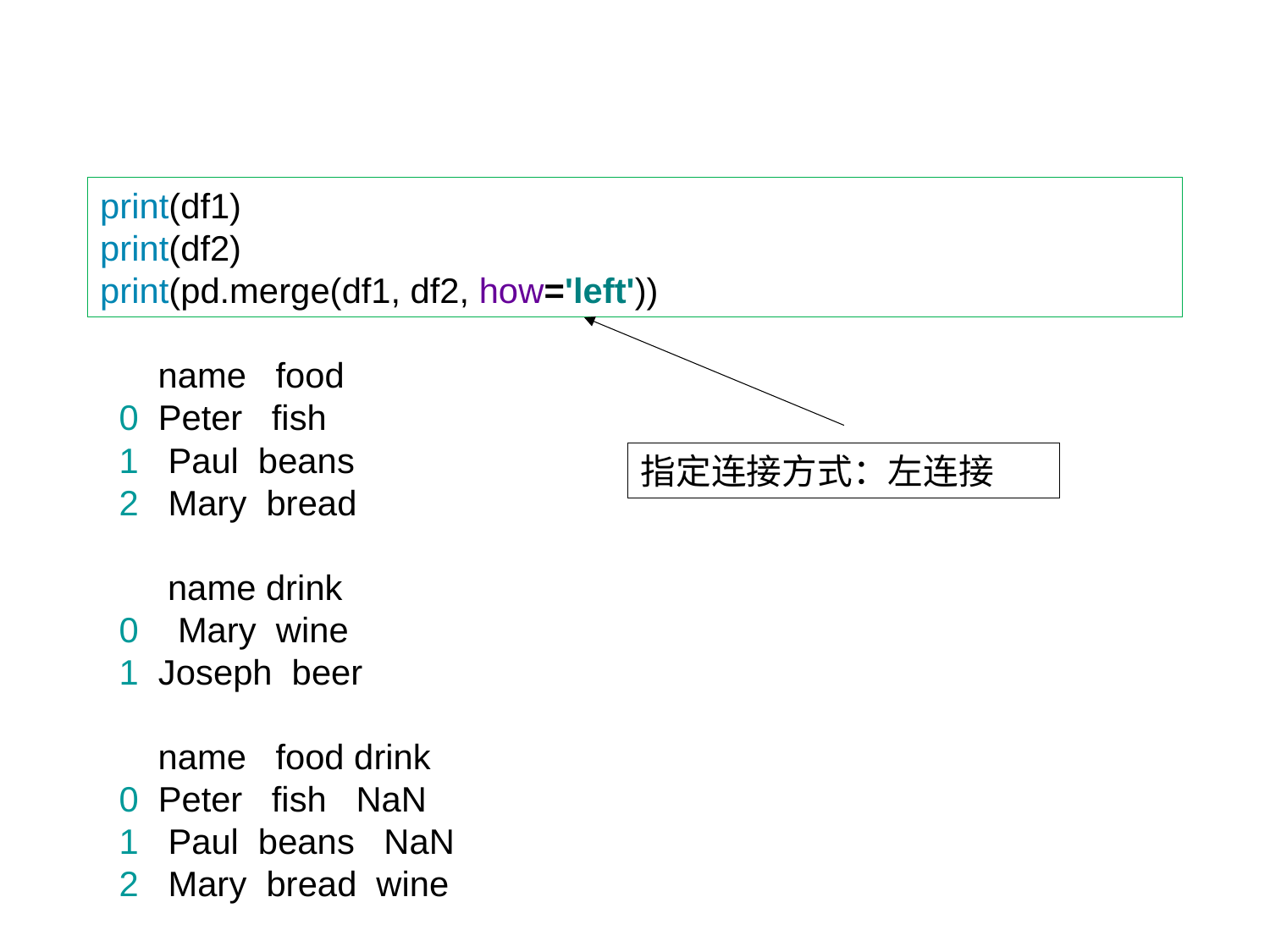

#
print(df1)
print(df2)
print(pd.merge(df1, df2, how='left'))
    name   food
0  Peter   fish
1   Paul  beans
2   Mary  bread
     name drink
0    Mary  wine
1  Joseph  beer
    name   food drink
0  Peter   fish   NaN
1   Paul  beans   NaN
2   Mary  bread  wine
指定连接方式：左连接
85